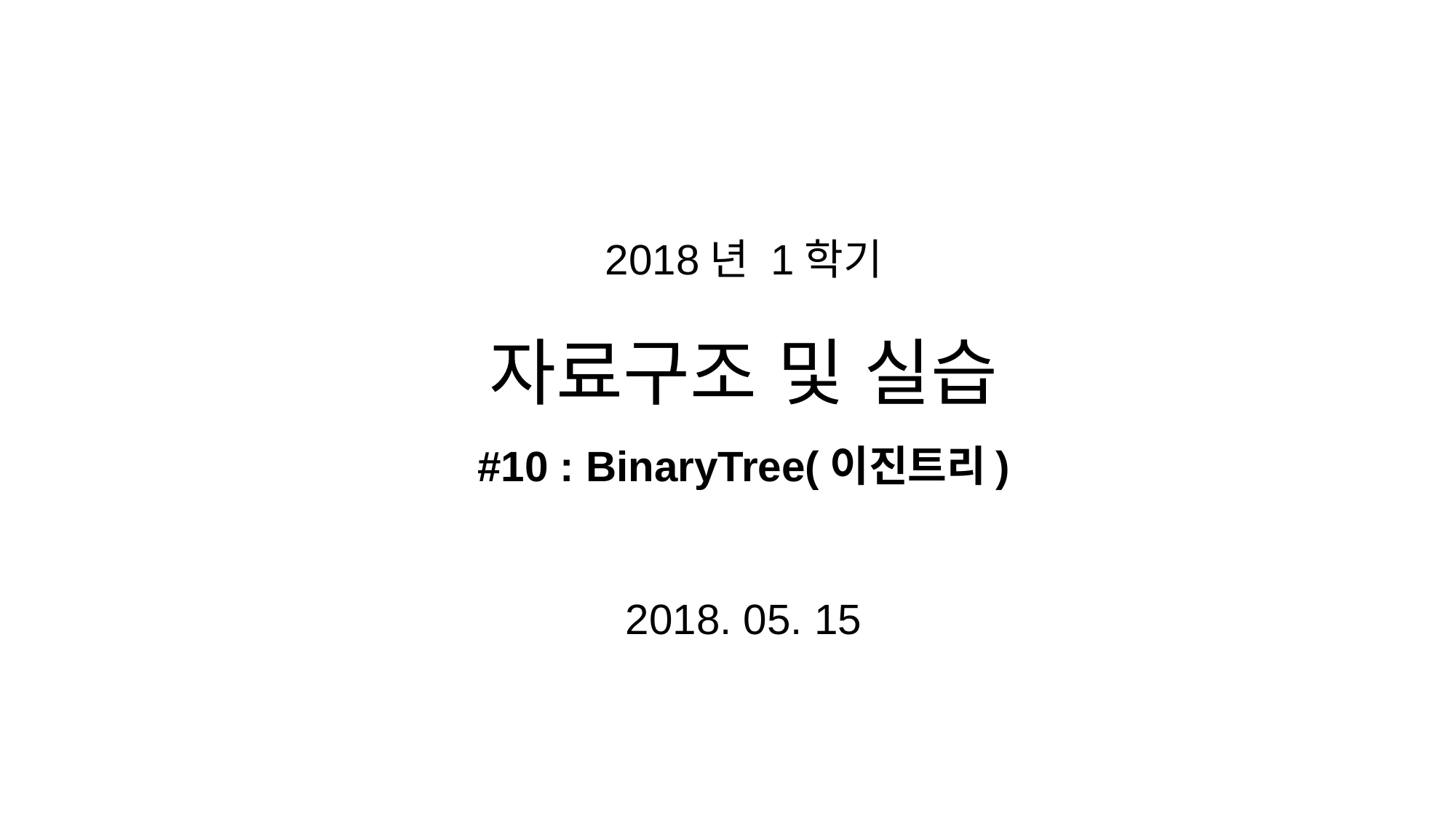

# 2018년 1학기 자료구조 및 실습 #10 : BinaryTree(이진트리) 2018. 05. 15